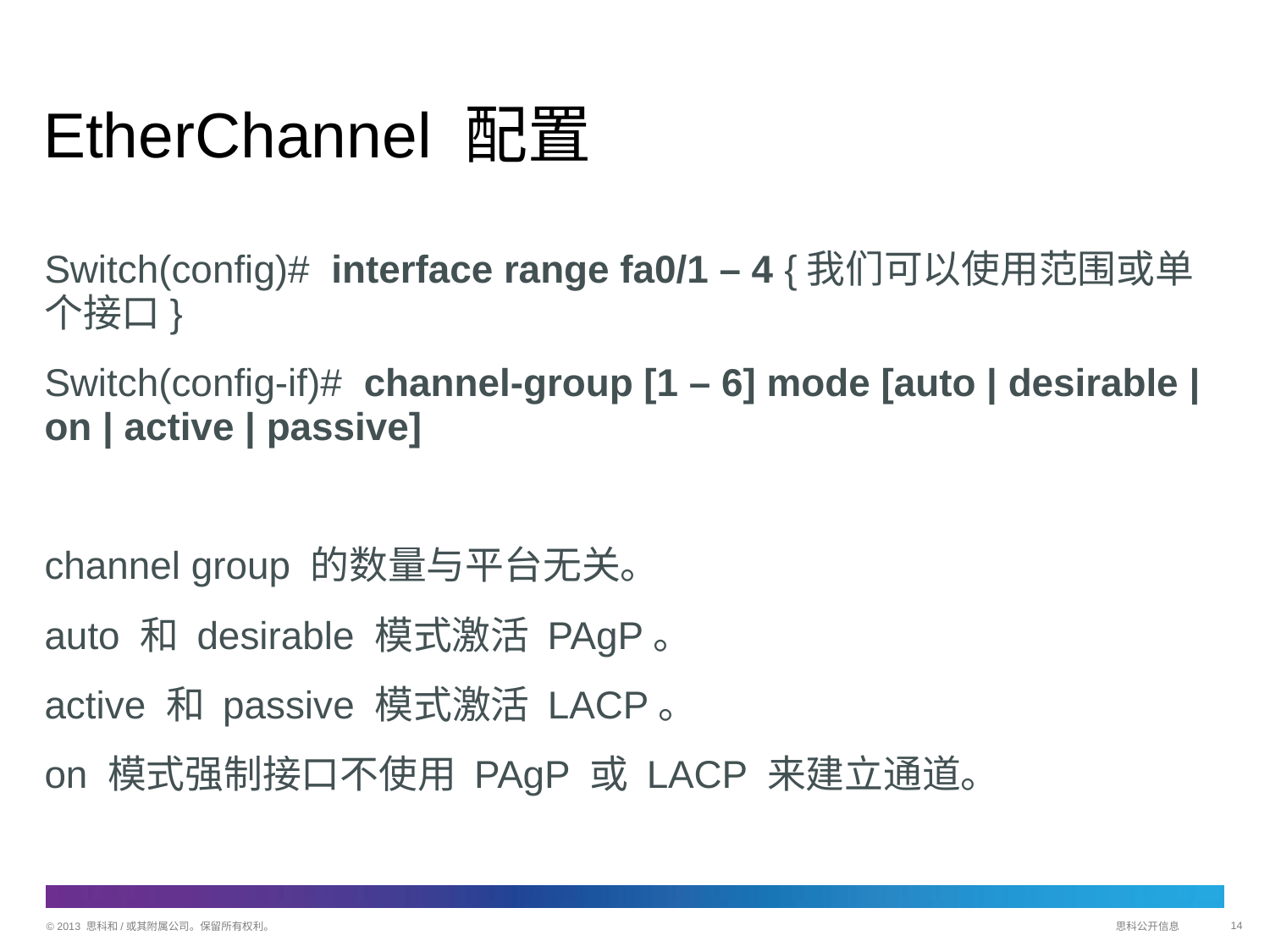

# EtherChannel 配置
Switch(config)#  interface range fa0/1 – 4 {我们可以使用范围或单个接口}
Switch(config-if)#  channel-group [1 – 6] mode [auto | desirable | on | active | passive]

channel group 的数量与平台无关。
auto 和 desirable 模式激活 PAgP。
active 和 passive 模式激活 LACP。
on 模式强制接口不使用 PAgP 或 LACP 来建立通道。